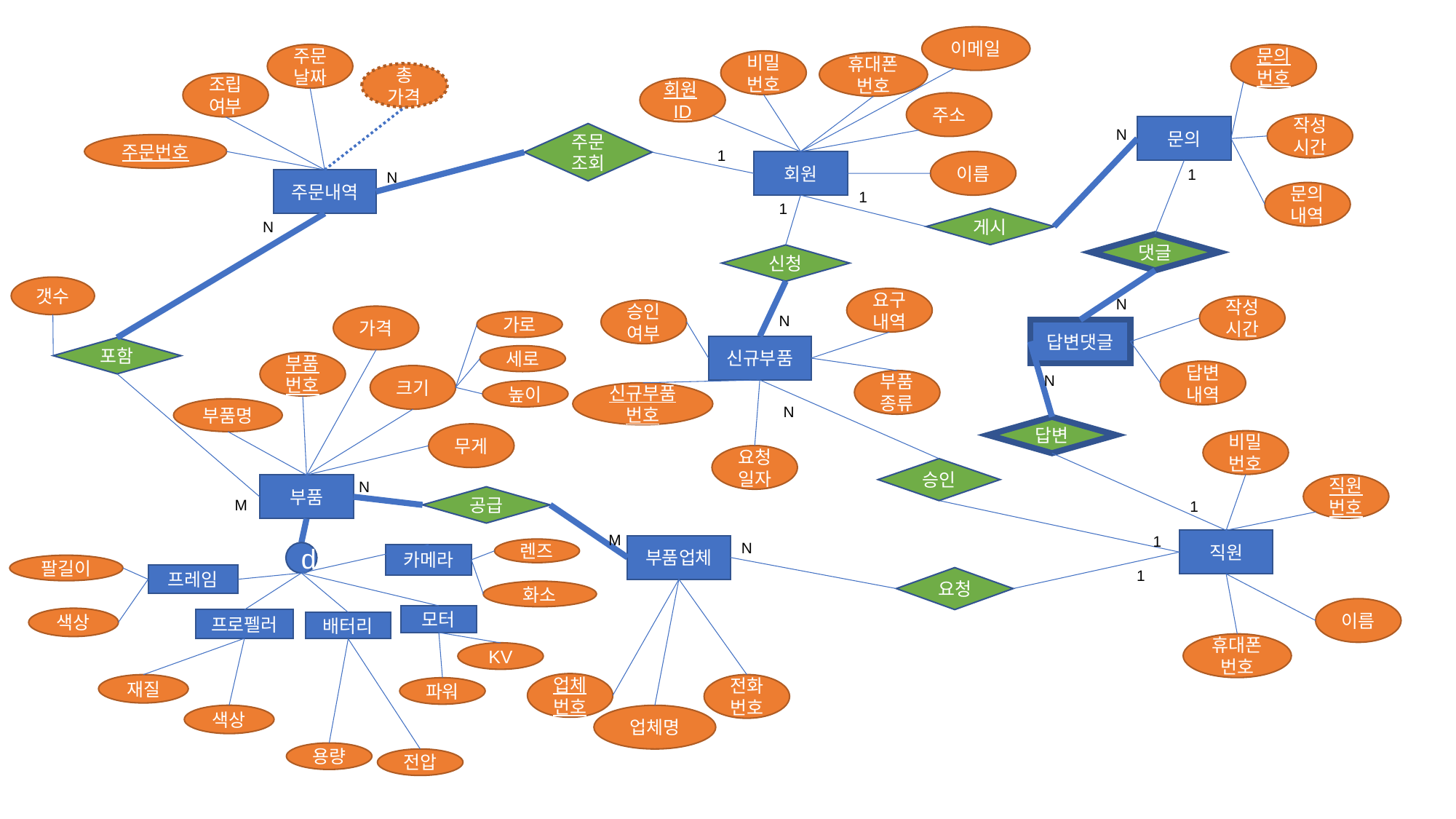

이메일
주문날짜
문의번호
비밀번호
휴대폰번호
총 가격
조립여부
회원ID
주소
작성시간
문의
N
주문조회
주문번호
1
회원
이름
1
N
주문내역
1
문의내역
1
게시
N
댓글
신청
갯수
요구내역
N
작성시간
승인여부
가격
N
가로
답변댓글
신규부품
포함
세로
부품번호
답변내역
N
크기
부품종류
높이
신규부품번호
N
부품명
답변
무게
비밀번호
요청일자
승인
N
직원번호
부품
공급
M
1
M
1
직원
N
부품업체
렌즈
d
카메라
팔길이
1
프레임
요청
화소
이름
모터
색상
프로펠러
배터리
휴대폰번호
KV
업체번호
재질
전화번호
파워
색상
업체명
용량
전압